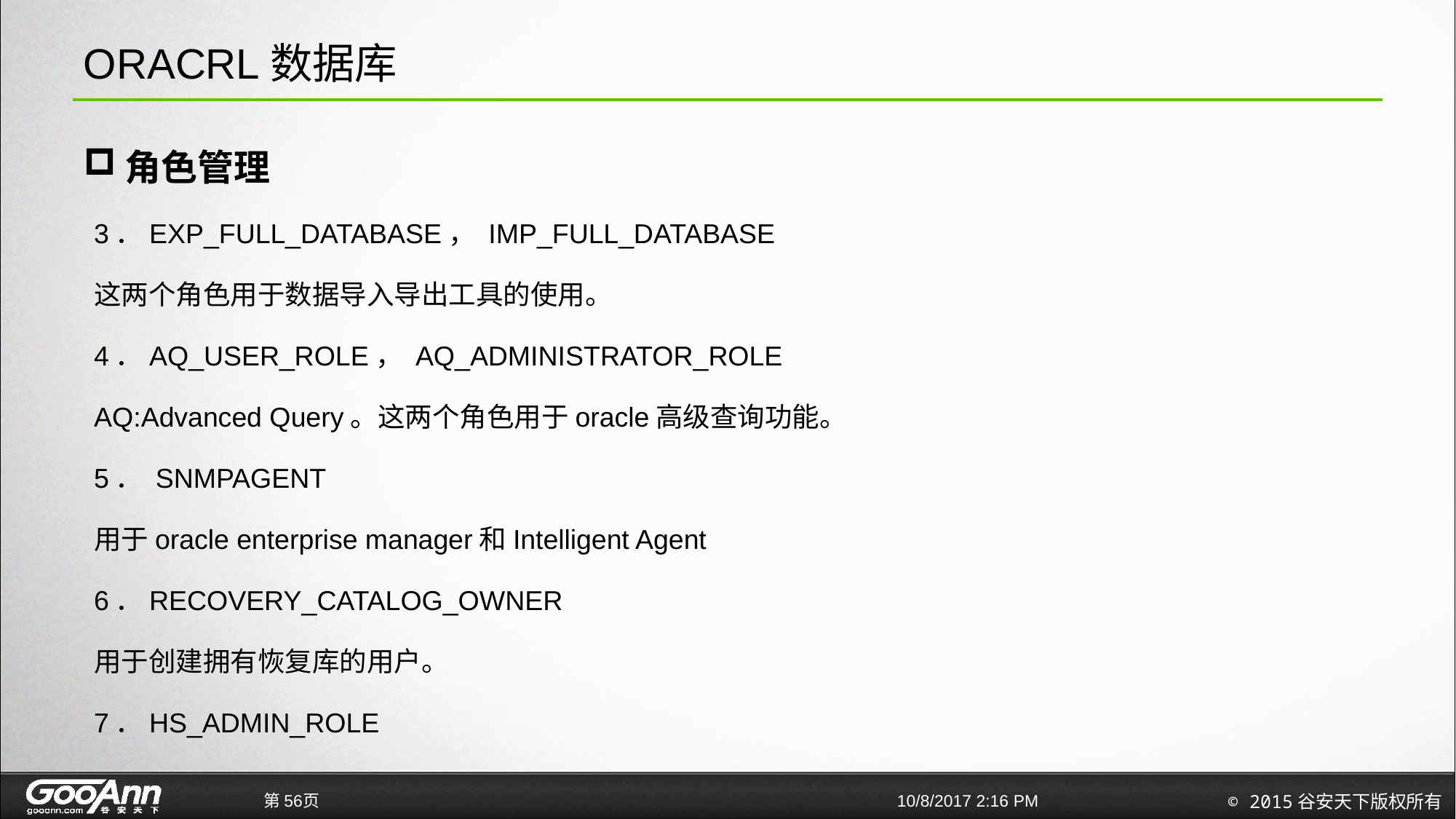

# ORACRL数据库
角色管理
3．EXP_FULL_DATABASE， IMP_FULL_DATABASE
这两个角色用于数据导入导出工具的使用。
4．AQ_USER_ROLE， AQ_ADMINISTRATOR_ROLE
AQ:Advanced Query。这两个角色用于oracle高级查询功能。
5． SNMPAGENT
用于oracle enterprise manager和Intelligent Agent
6．RECOVERY_CATALOG_OWNER
用于创建拥有恢复库的用户。
7．HS_ADMIN_ROLE